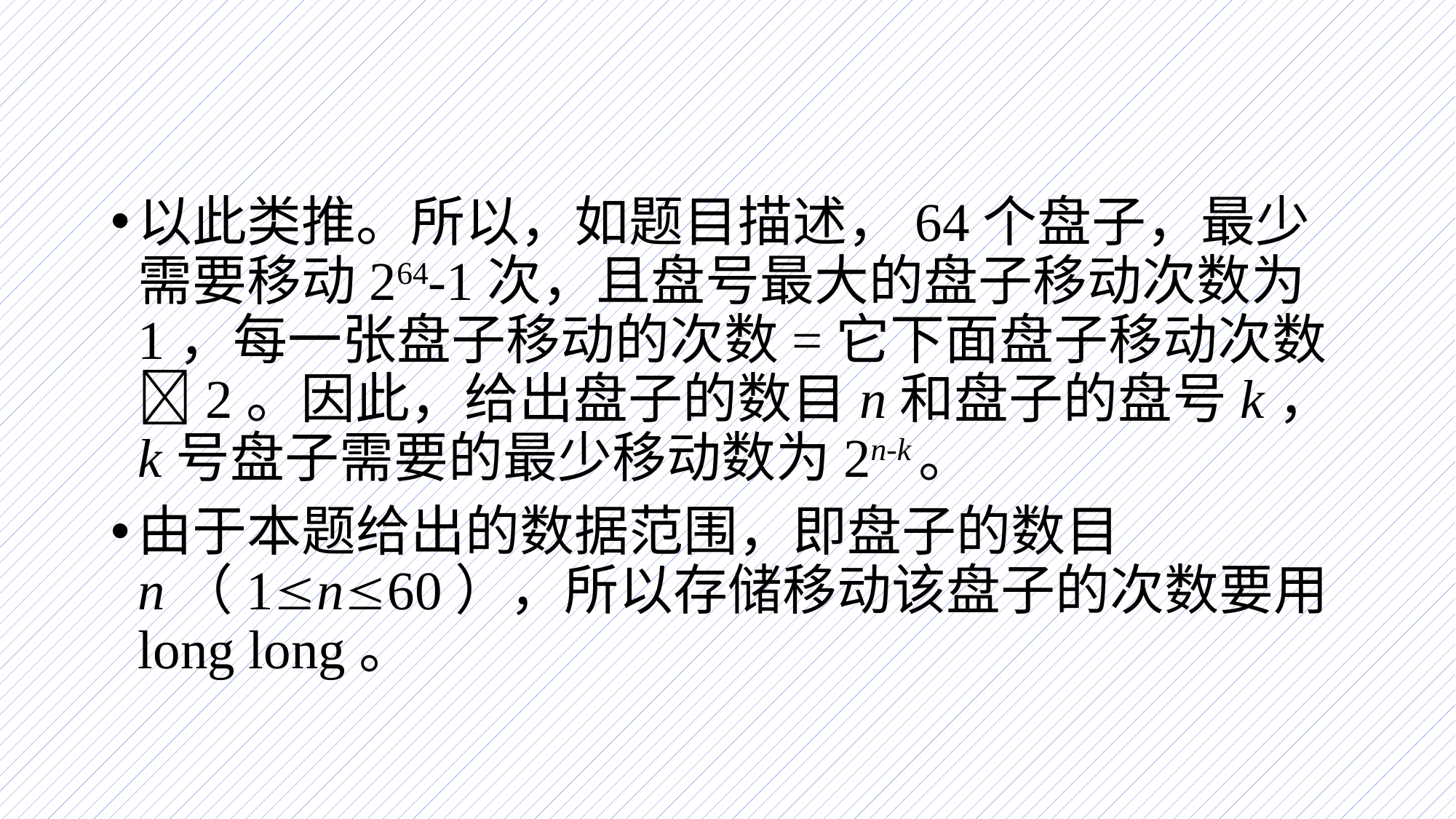

#
以此类推。所以，如题目描述，64个盘子，最少需要移动264-1次，且盘号最大的盘子移动次数为1，每一张盘子移动的次数=它下面盘子移动次数×2。因此，给出盘子的数目n和盘子的盘号k，k号盘子需要的最少移动数为2n-k。
由于本题给出的数据范围，即盘子的数目n（1≤n≤60），所以存储移动该盘子的次数要用long long。